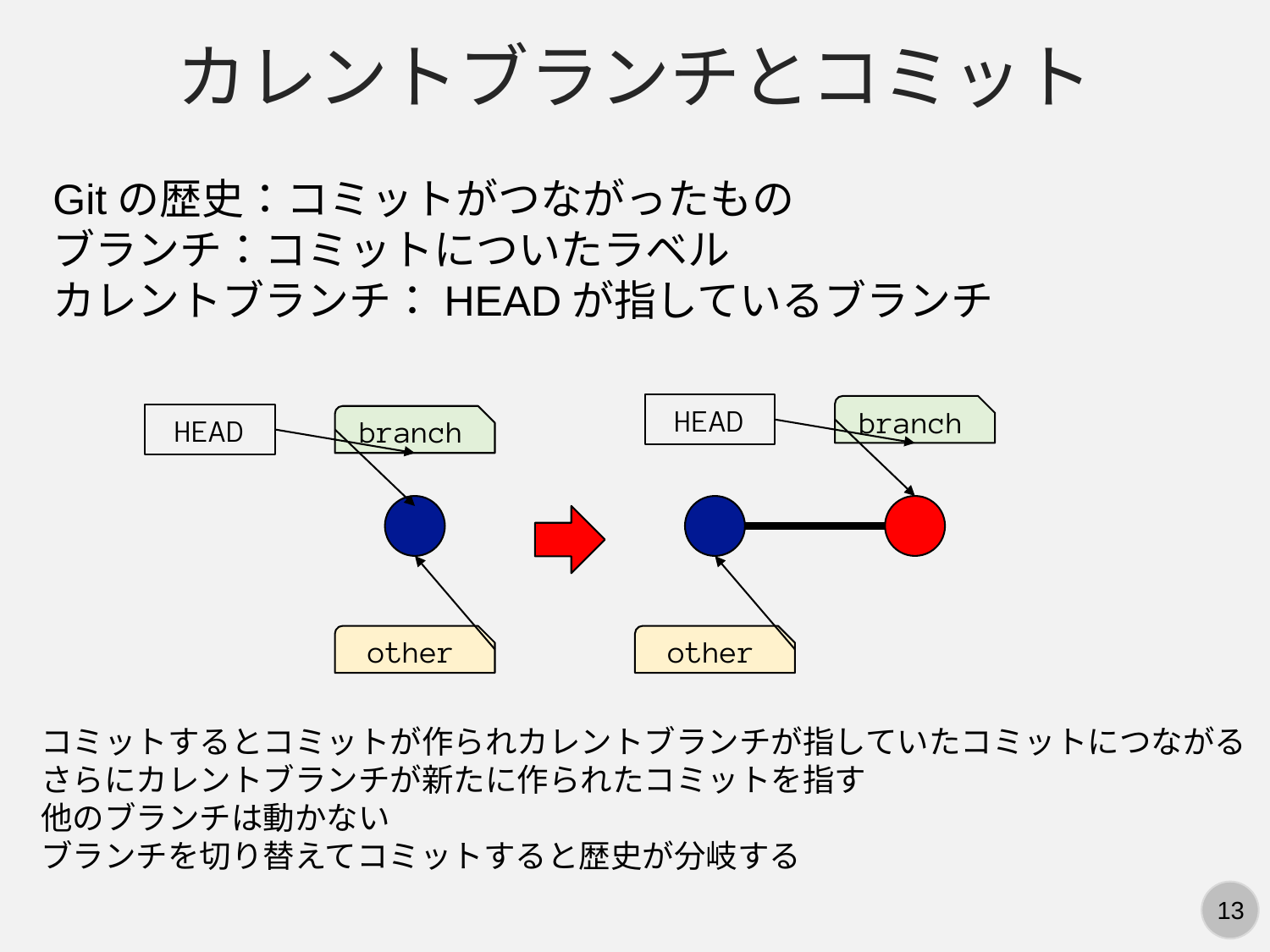

カレントブランチとコミット
Gitの歴史：コミットがつながったもの
ブランチ：コミットについたラベル
カレントブランチ：HEADが指しているブランチ
HEAD
branch
HEAD
branch

other
other
コミットするとコミットが作られカレントブランチが指していたコミットにつながる
さらにカレントブランチが新たに作られたコミットを指す
他のブランチは動かない
ブランチを切り替えてコミットすると歴史が分岐する